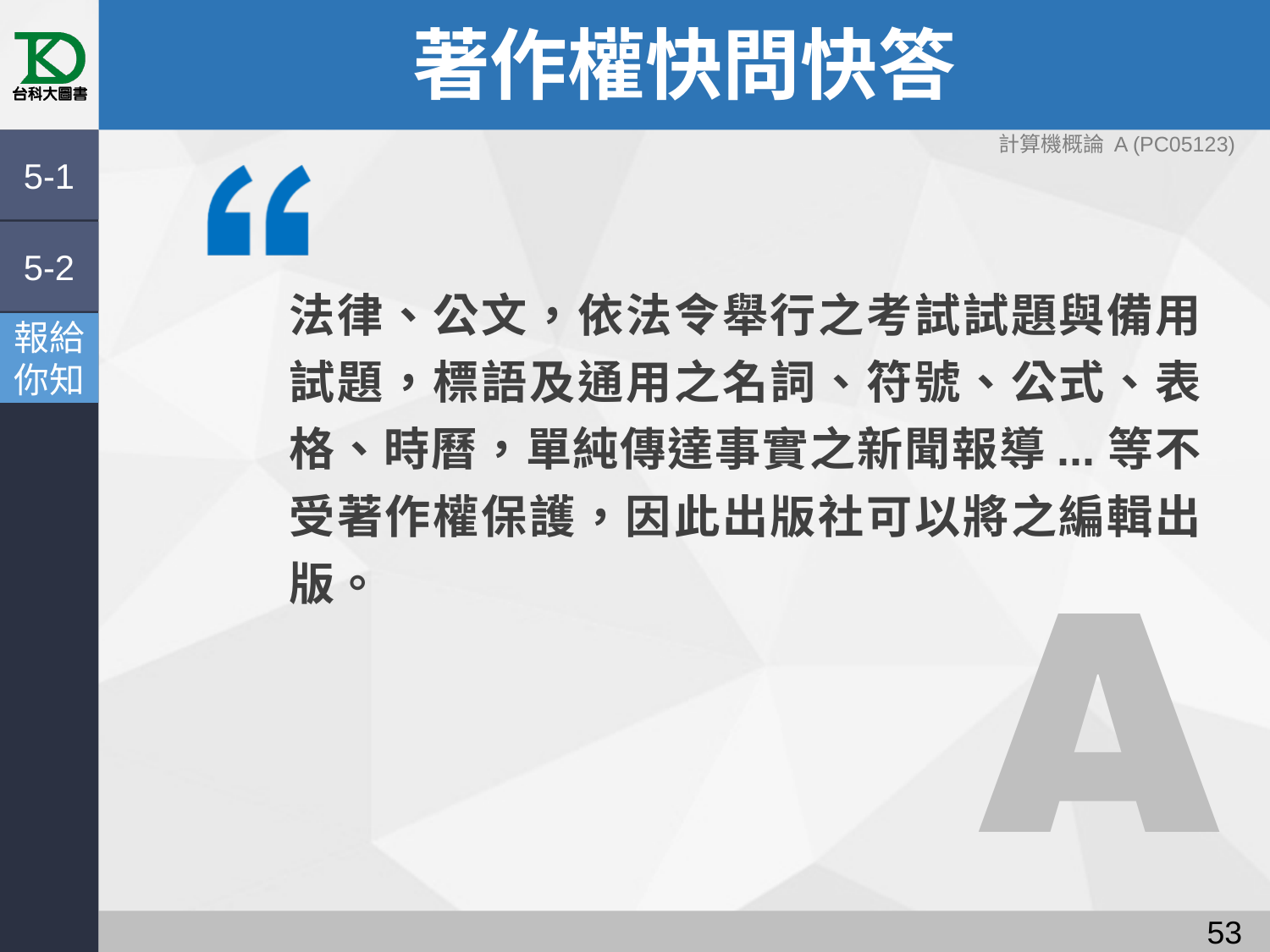

# 著作權快問快答
計算機概論 A (PC05123)
5-1
5-2
法律、公文，依法令舉行之考試試題與備用試題，標語及通用之名詞、符號、公式、表格、時曆，單純傳達事實之新聞報導...等不受著作權保護，因此出版社可以將之編輯出版。
報給
你知
A
53